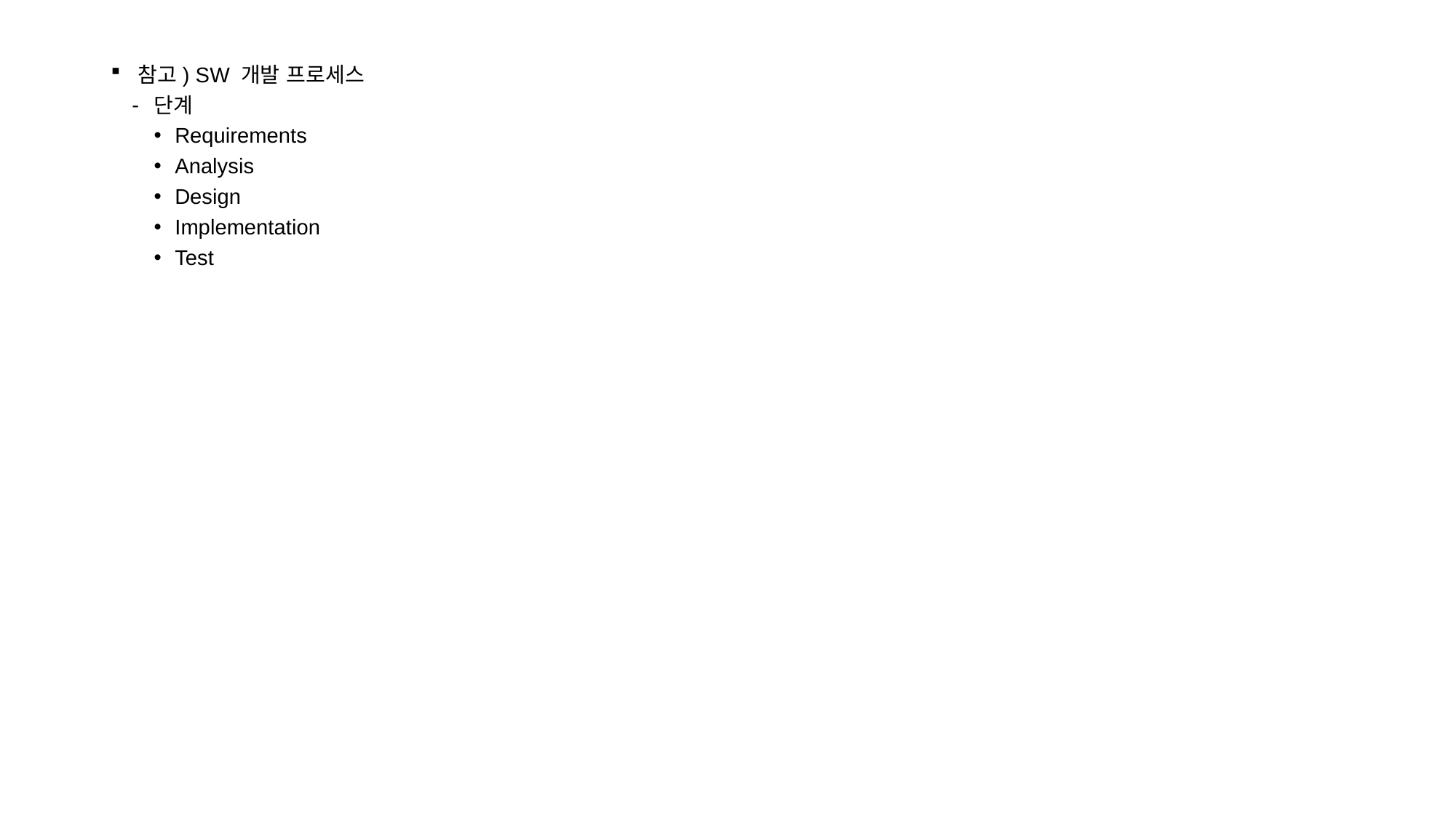

참고) SW 개발 프로세스
단계
Requirements
Analysis
Design
Implementation
Test